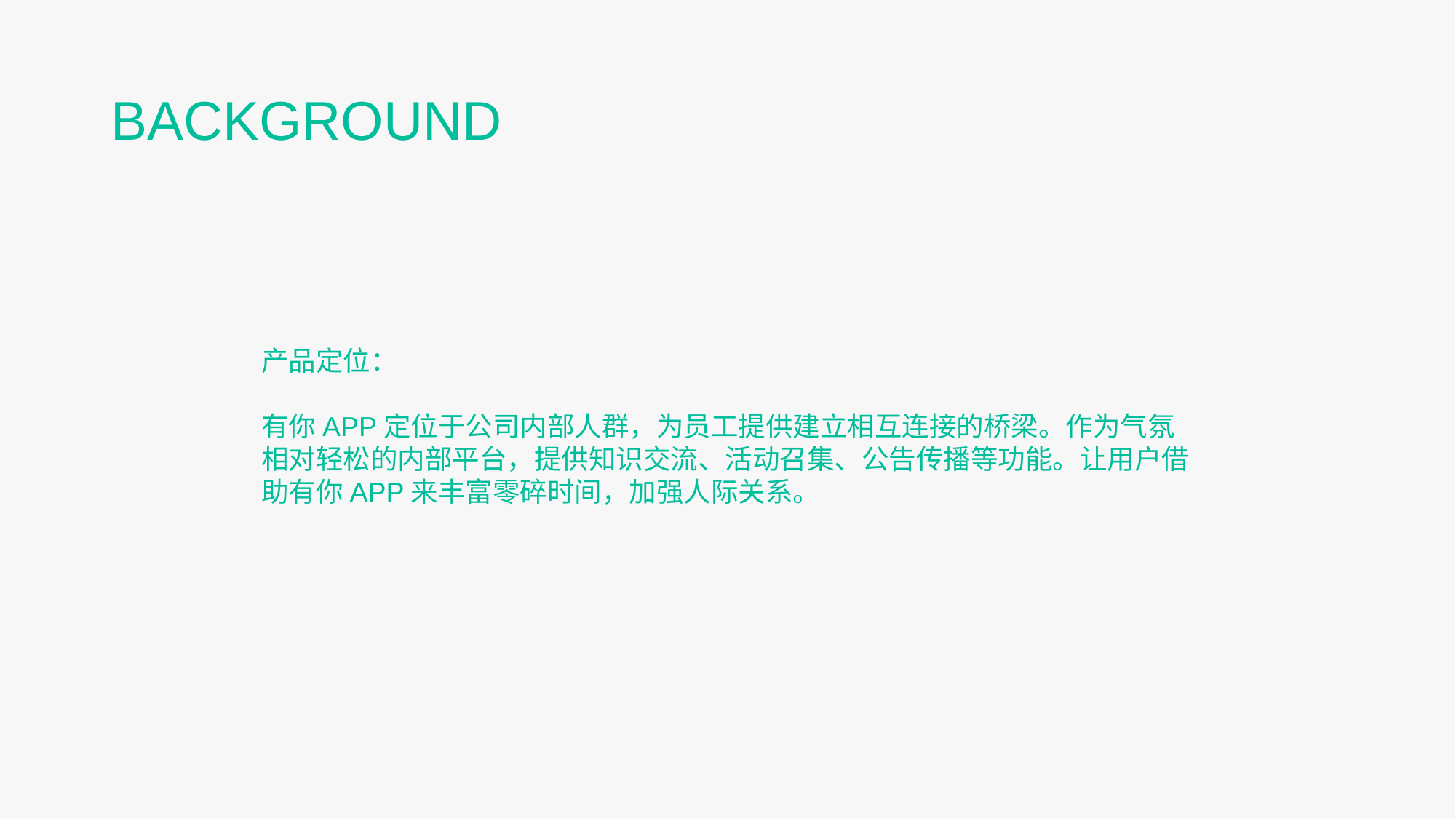

BACKGROUND
产品定位：

有你APP定位于公司内部人群，为员工提供建立相互连接的桥梁。作为气氛相对轻松的内部平台，提供知识交流、活动召集、公告传播等功能。让用户借助有你APP来丰富零碎时间，加强人际关系。